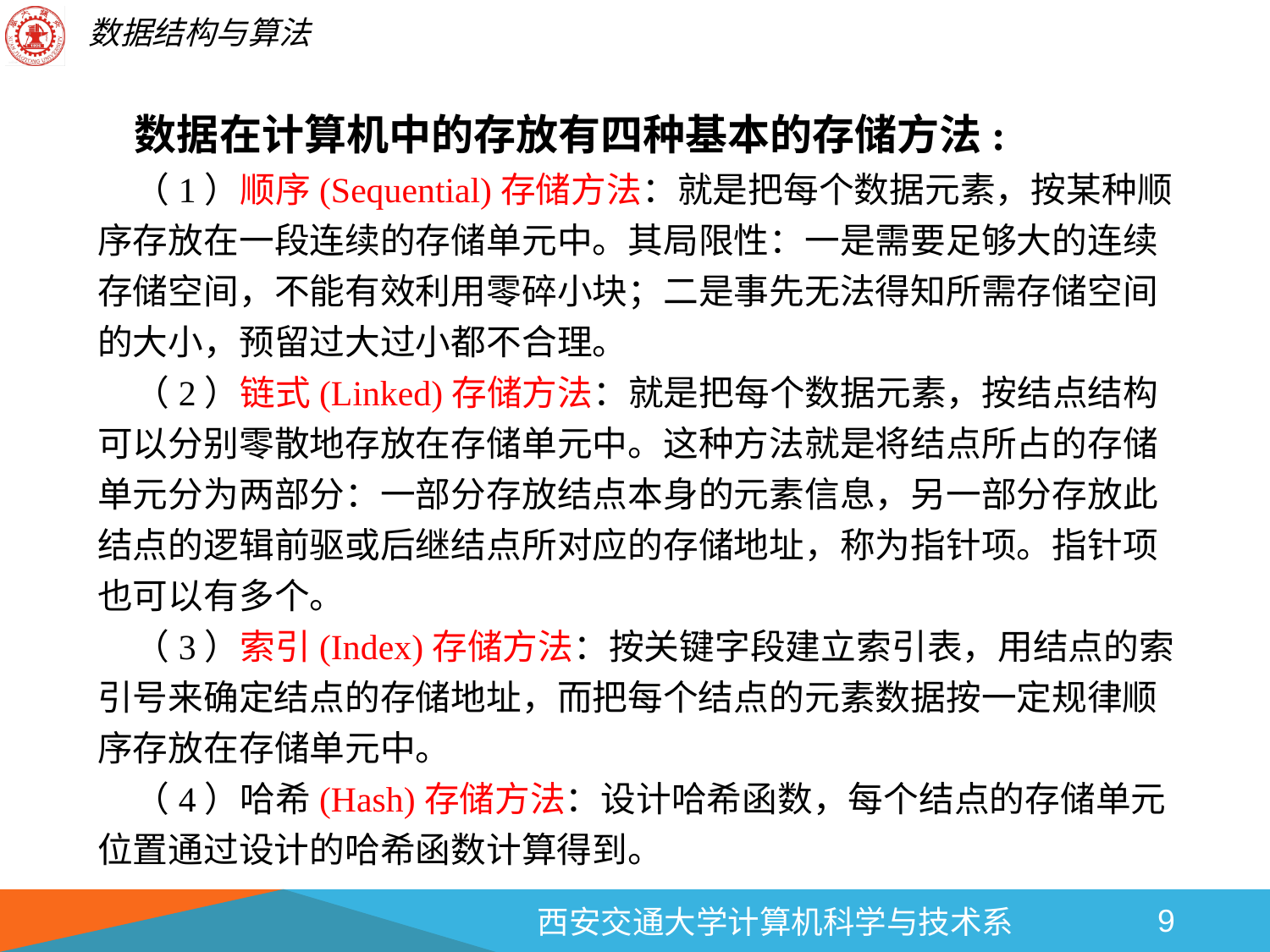

数据在计算机中的存放有四种基本的存储方法:
（1）顺序(Sequential)存储方法：就是把每个数据元素，按某种顺序存放在一段连续的存储单元中。其局限性：一是需要足够大的连续存储空间，不能有效利用零碎小块；二是事先无法得知所需存储空间的大小，预留过大过小都不合理。
（2）链式(Linked)存储方法：就是把每个数据元素，按结点结构可以分别零散地存放在存储单元中。这种方法就是将结点所占的存储单元分为两部分：一部分存放结点本身的元素信息，另一部分存放此结点的逻辑前驱或后继结点所对应的存储地址，称为指针项。指针项也可以有多个。
（3）索引(Index)存储方法：按关键字段建立索引表，用结点的索引号来确定结点的存储地址，而把每个结点的元素数据按一定规律顺序存放在存储单元中。
（4）哈希(Hash)存储方法：设计哈希函数，每个结点的存储单元位置通过设计的哈希函数计算得到。